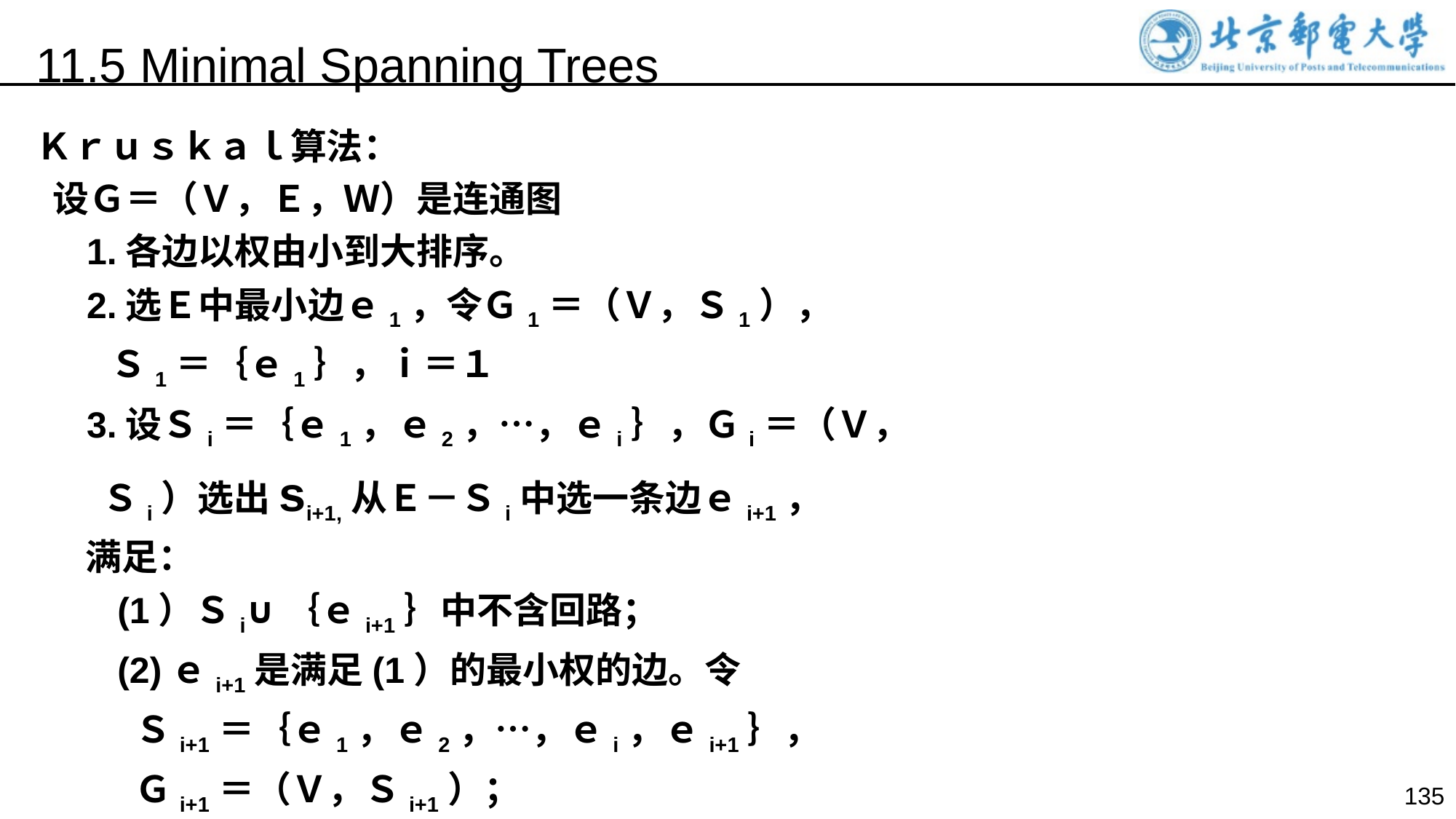

11.5 Minimal Spanning Trees
Ｋｒｕｓｋａｌ算法：
 设Ｇ＝（Ｖ，Ｅ，Ｗ）是连通图
     1.各边以权由小到大排序。
     2.选Ｅ中最小边ｅ1，令Ｇ1＝（Ｖ，Ｓ1），
        Ｓ1＝｛ｅ1｝，ｉ＝１
     3.设Ｓi＝｛ｅ1，ｅ2，…，ｅi｝，Ｇi＝（Ｖ，
       Ｓi）选出si+1,从Ｅ－Ｓi中选一条边ｅi+1，
     满足：
        (1）Ｓi∪｛ｅi+1｝中不含回路；
        (2)ｅi+1是满足(1）的最小权的边。令
           Ｓi+1＝｛ｅ1，ｅ2，…，ｅi，ｅi+1｝，
           Ｇi+1＝（Ｖ，Ｓi+1）；
    ４．ｉ＝ｉ＋１，若ｉ＝ｖ－１，则Ｇi＝Ｇv-1为最小生成树，否则转３继续。